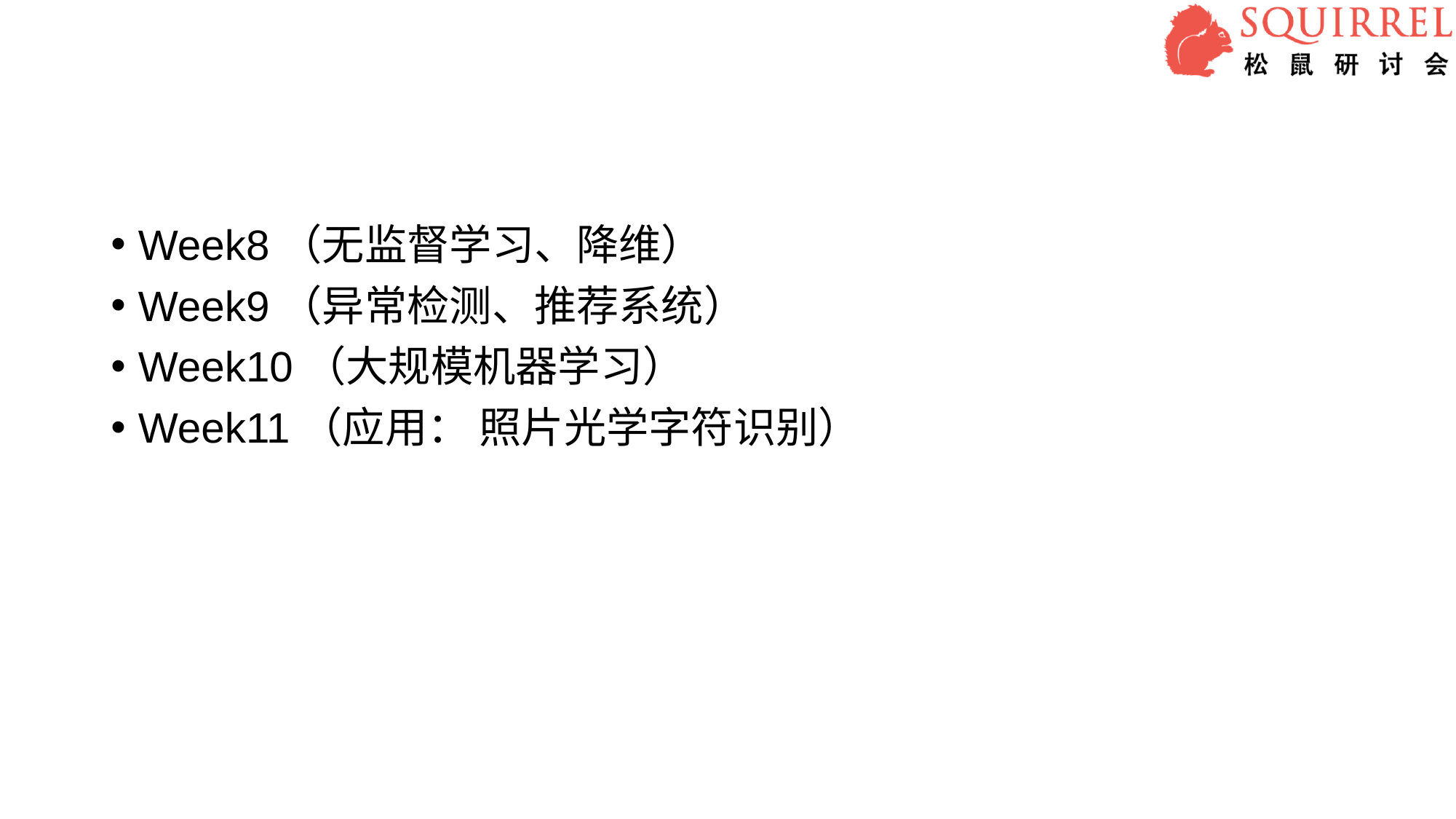

Week8（无监督学习、降维）
Week9（异常检测、推荐系统）
Week10（大规模机器学习）
Week11（应用： 照片光学字符识别）